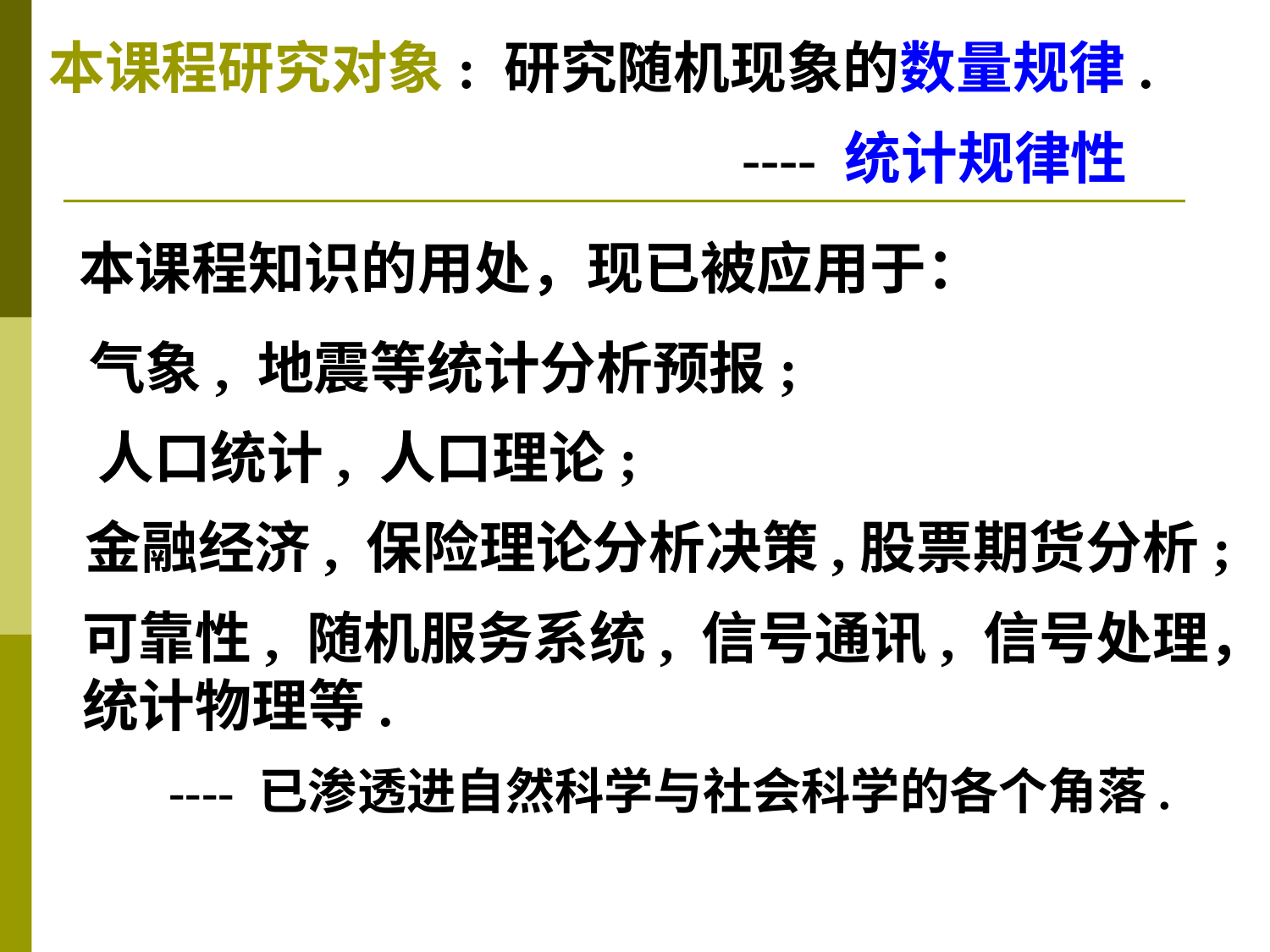

本课程研究对象: 研究随机现象的数量规律.
---- 统计规律性
本课程知识的用处，现已被应用于：
气象, 地震等统计分析预报;
人口统计, 人口理论;
金融经济, 保险理论分析决策,股票期货分析;
可靠性, 随机服务系统, 信号通讯, 信号处理，
统计物理等.
---- 已渗透进自然科学与社会科学的各个角落.